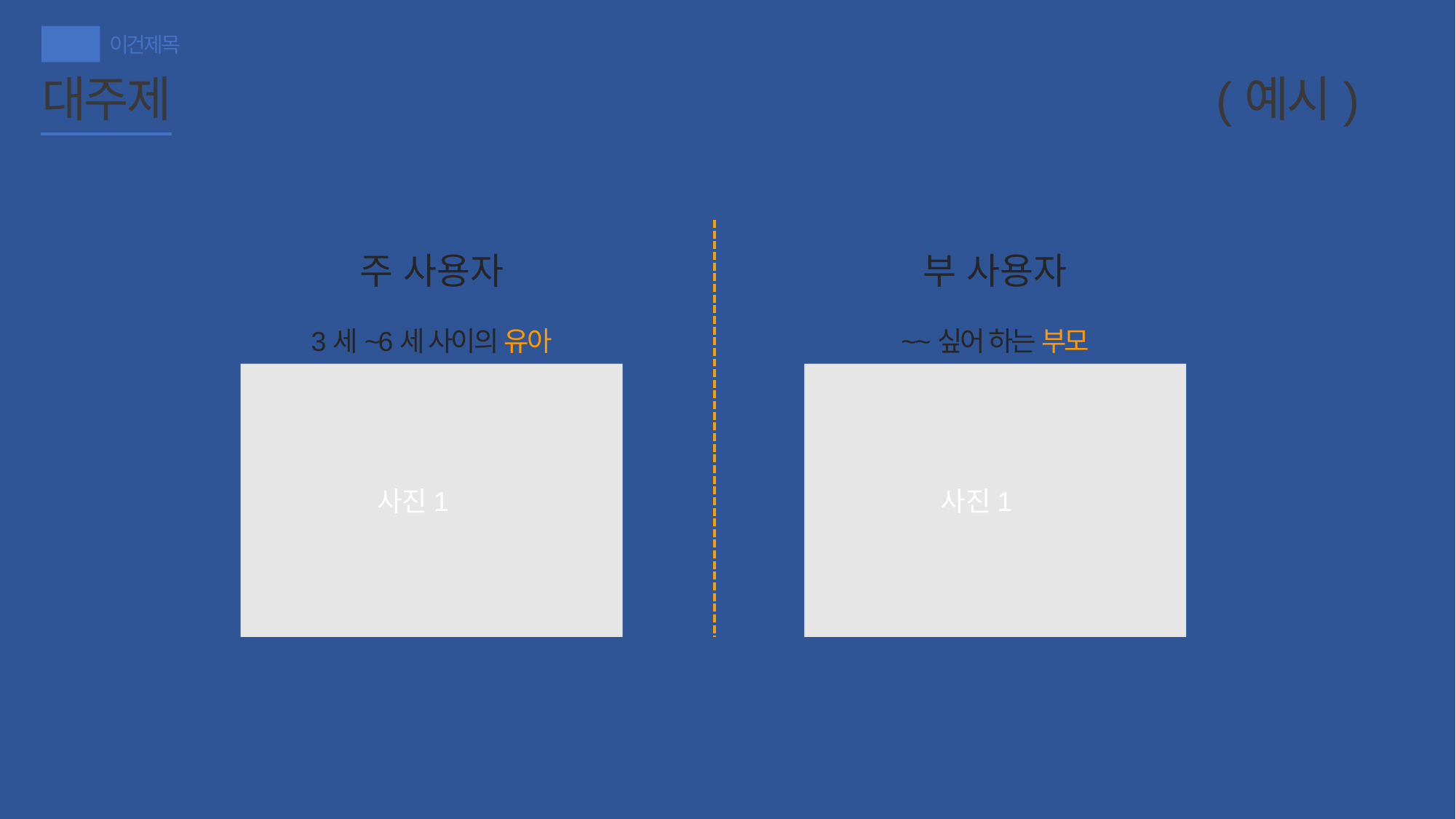

팀명
이건제목
(예시)
대주제
주 사용자

3세~6세 사이의 유아
부 사용자

~~싶어 하는 부모
사진1
사진1